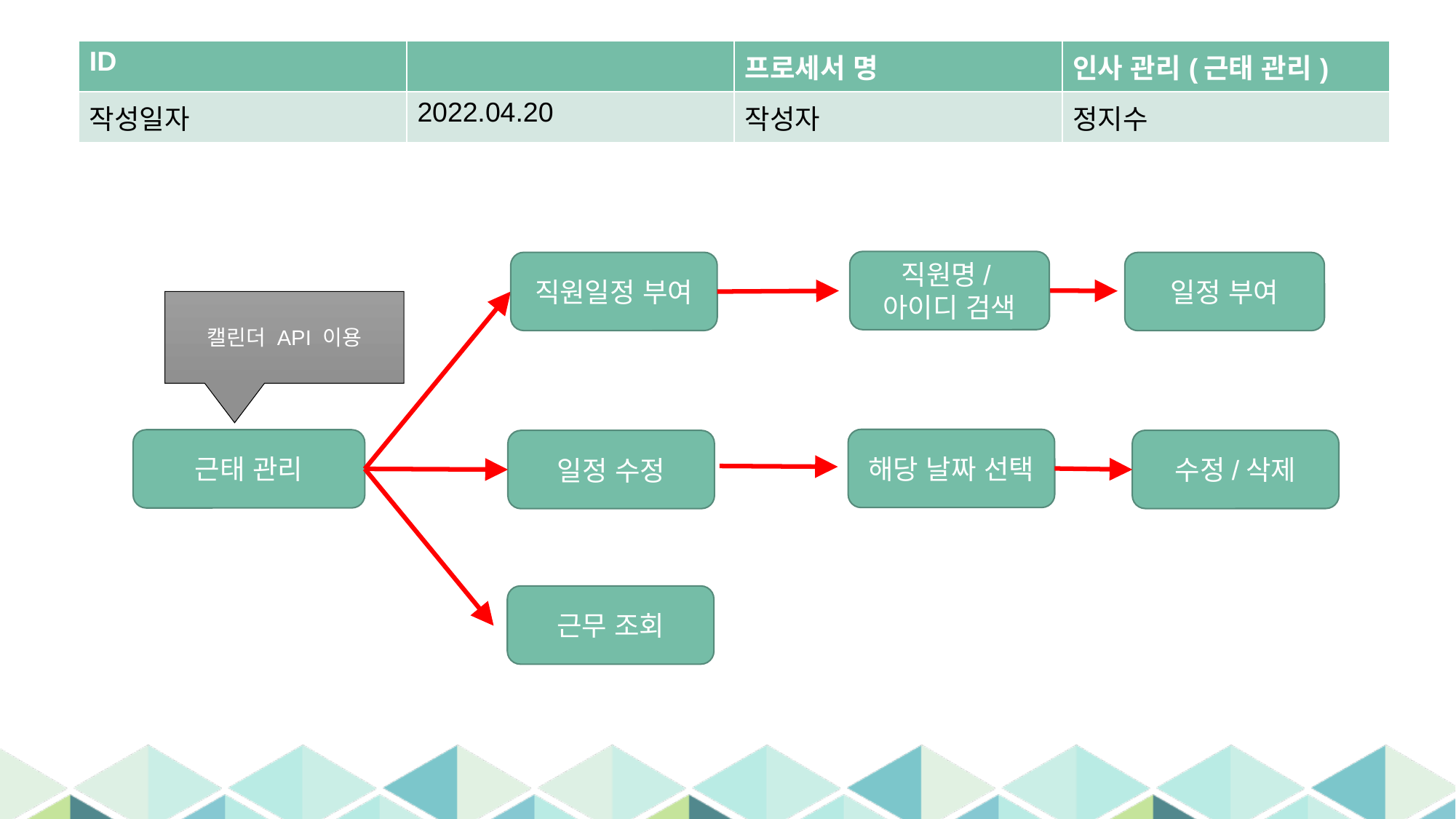

| ID |  | 프로세서 명 | 인사 관리(근태 관리) |
| --- | --- | --- | --- |
| 작성일자 | 2022.04.20 | 작성자 | 정지수 |
직원명/아이디 검색
직원일정 부여
일정 부여
캘린더 API 이용
해당 날짜 선택
근태 관리
수정/삭제
일정 수정
근무 조회